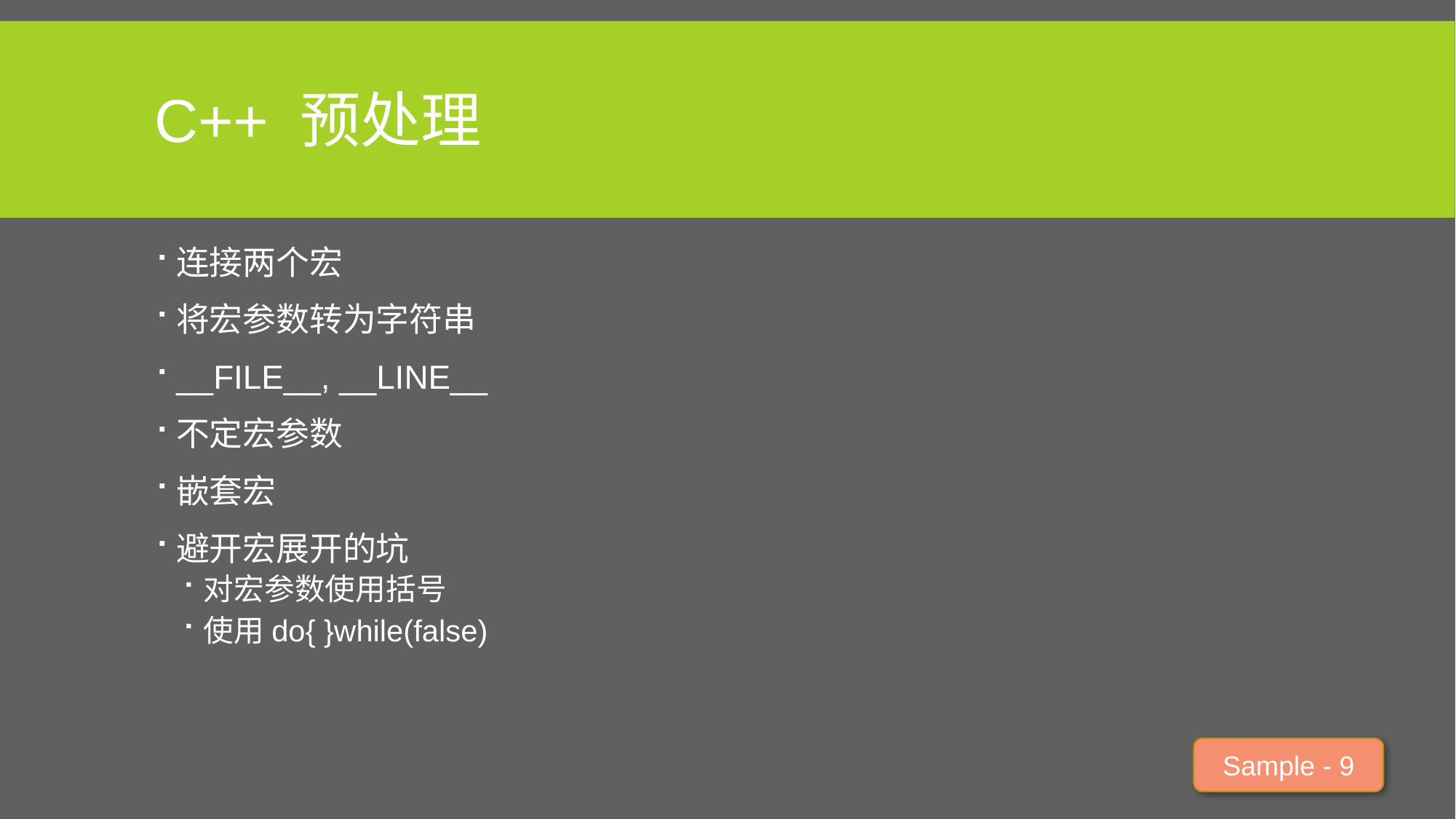

# C++ 预处理
连接两个宏
将宏参数转为字符串
__FILE__, __LINE__
不定宏参数
嵌套宏
避开宏展开的坑
对宏参数使用括号
使用do{ }while(false)

Sample - 9